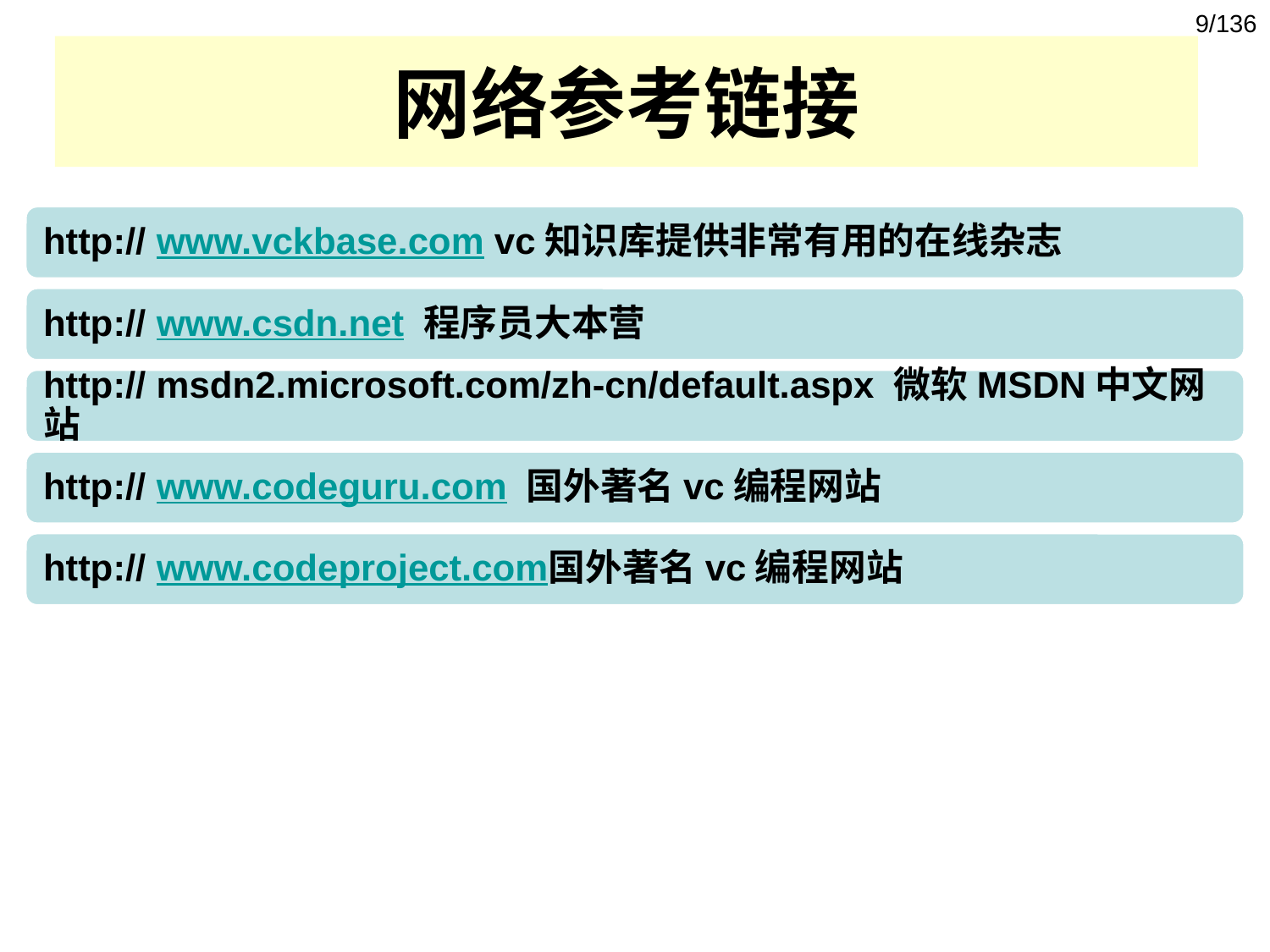

9/136
# 网络参考链接
http:// www.vckbase.com vc知识库提供非常有用的在线杂志
http:// www.csdn.net 程序员大本营
http:// msdn2.microsoft.com/zh-cn/default.aspx 微软MSDN中文网站
http:// www.codeguru.com 国外著名vc编程网站
http:// www.codeproject.com国外著名vc编程网站